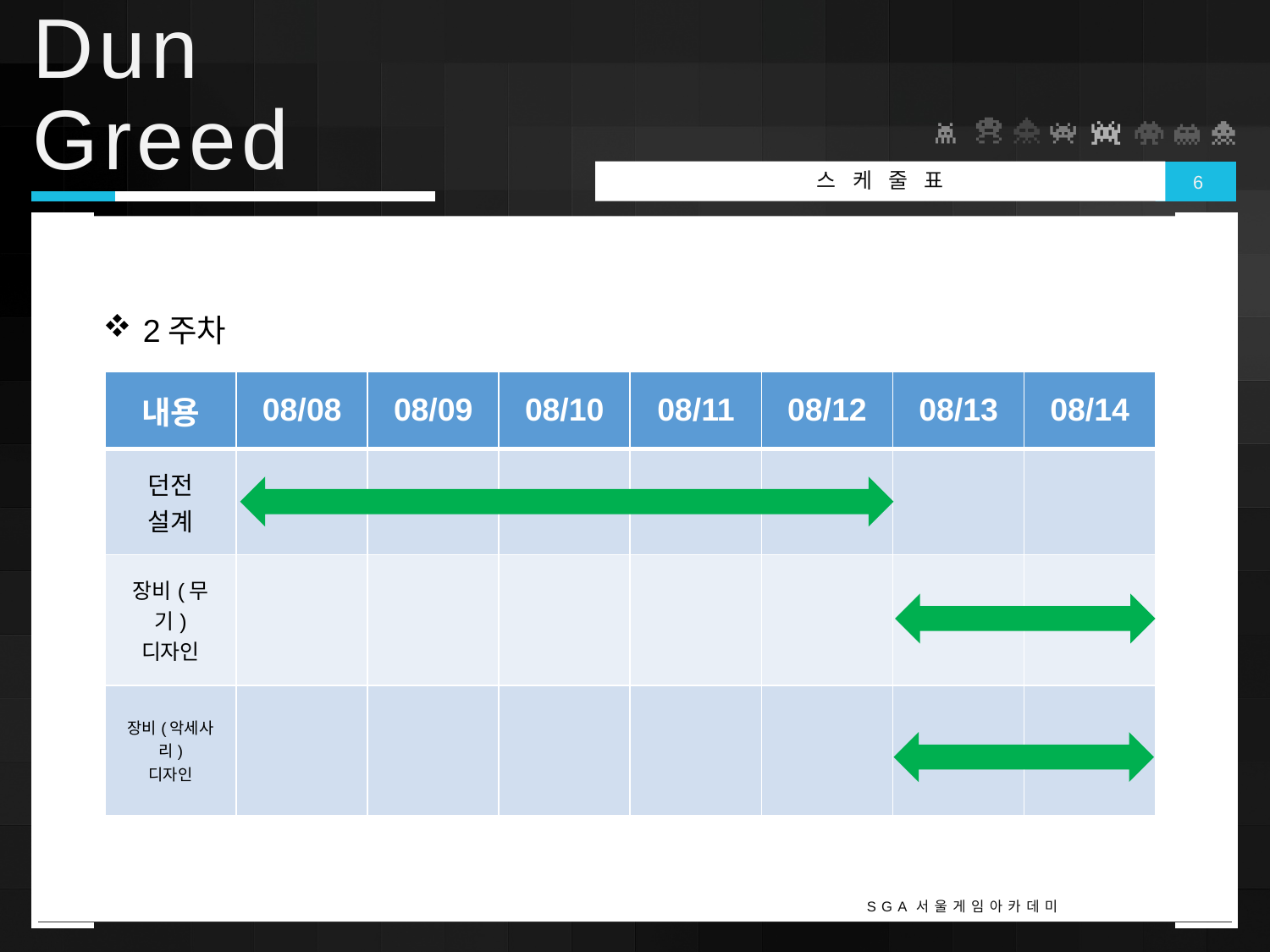

# Dun Greed
스 케 줄 표
6

2주차
| 내용 | 08/08 | 08/09 | 08/10 | 08/11 | 08/12 | 08/13 | 08/14 |
| --- | --- | --- | --- | --- | --- | --- | --- |
| 던전 설계 |  |  |  |  |  |  |  |
| 장비(무기) 디자인 |  |  |  |  |  |  |  |
| 장비(악세사리) 디자인 |  |  |  |  |  |  |  |

SGA서울게임아카데미